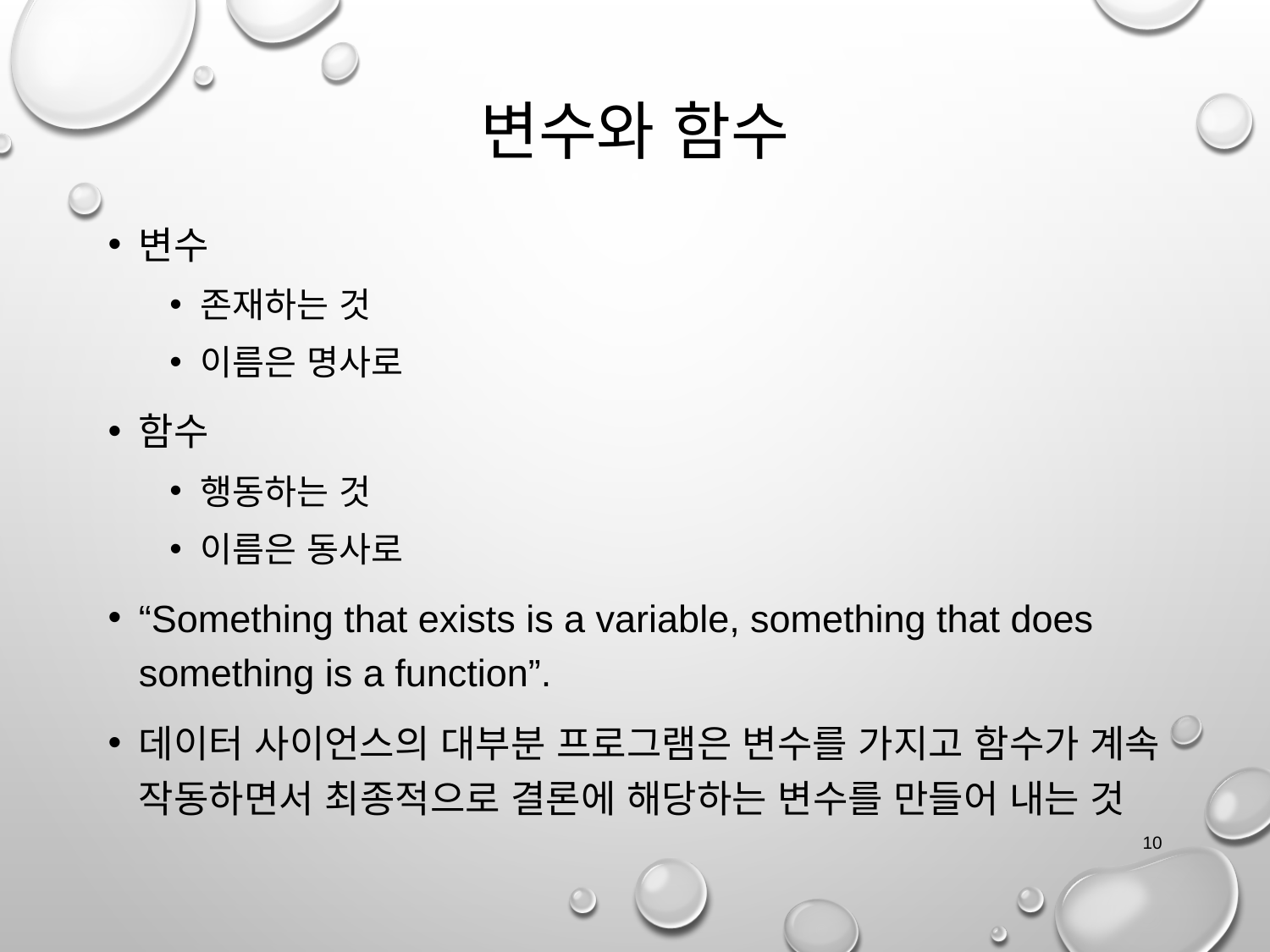

# 변수와 함수
변수
존재하는 것
이름은 명사로
함수
행동하는 것
이름은 동사로
“Something that exists is a variable, something that does something is a function”.
데이터 사이언스의 대부분 프로그램은 변수를 가지고 함수가 계속 작동하면서 최종적으로 결론에 해당하는 변수를 만들어 내는 것
10